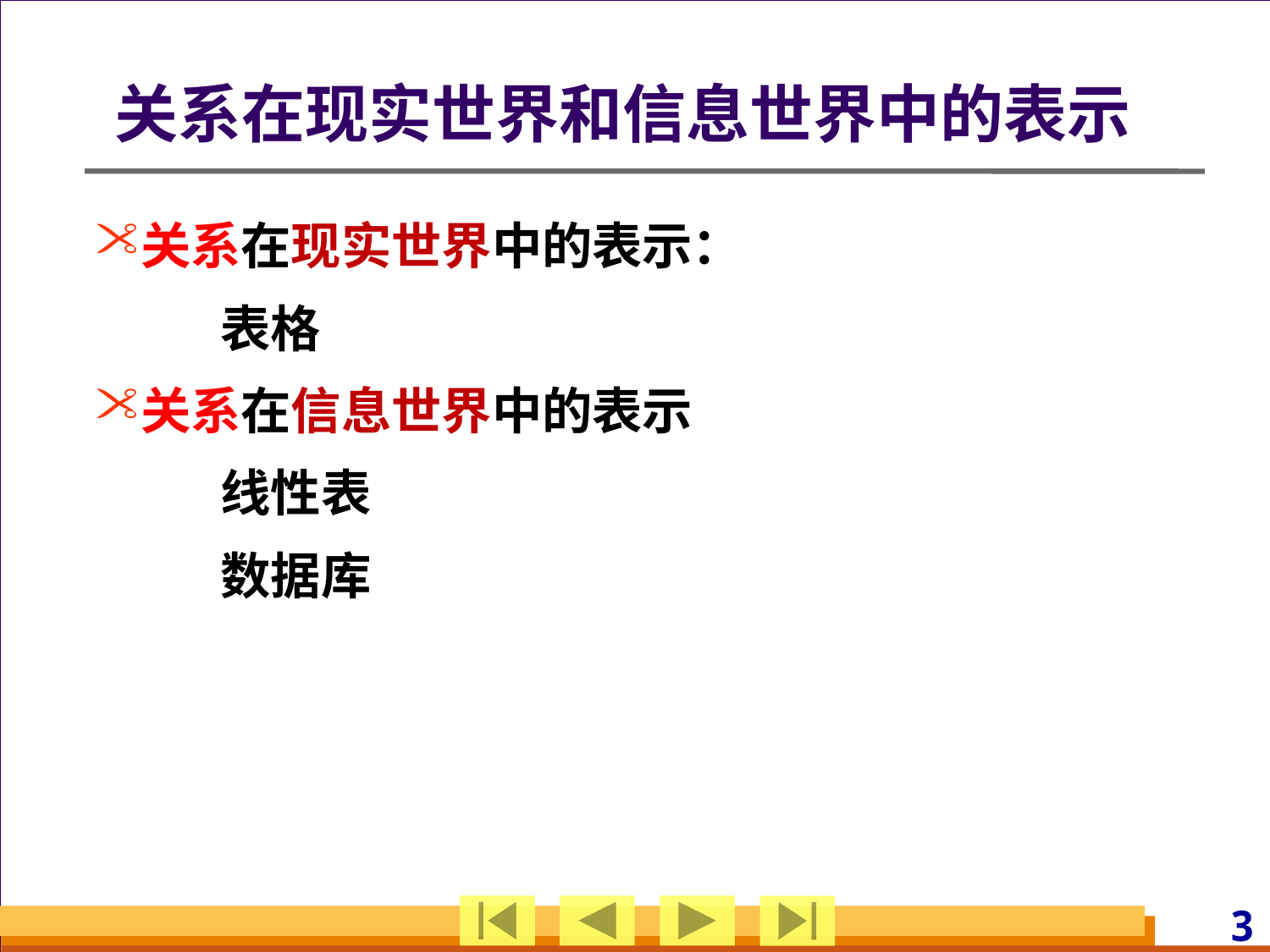

关系在现实世界和信息世界中的表示
关系在现实世界中的表示：
          表格
关系在信息世界中的表示
          线性表
          数据库